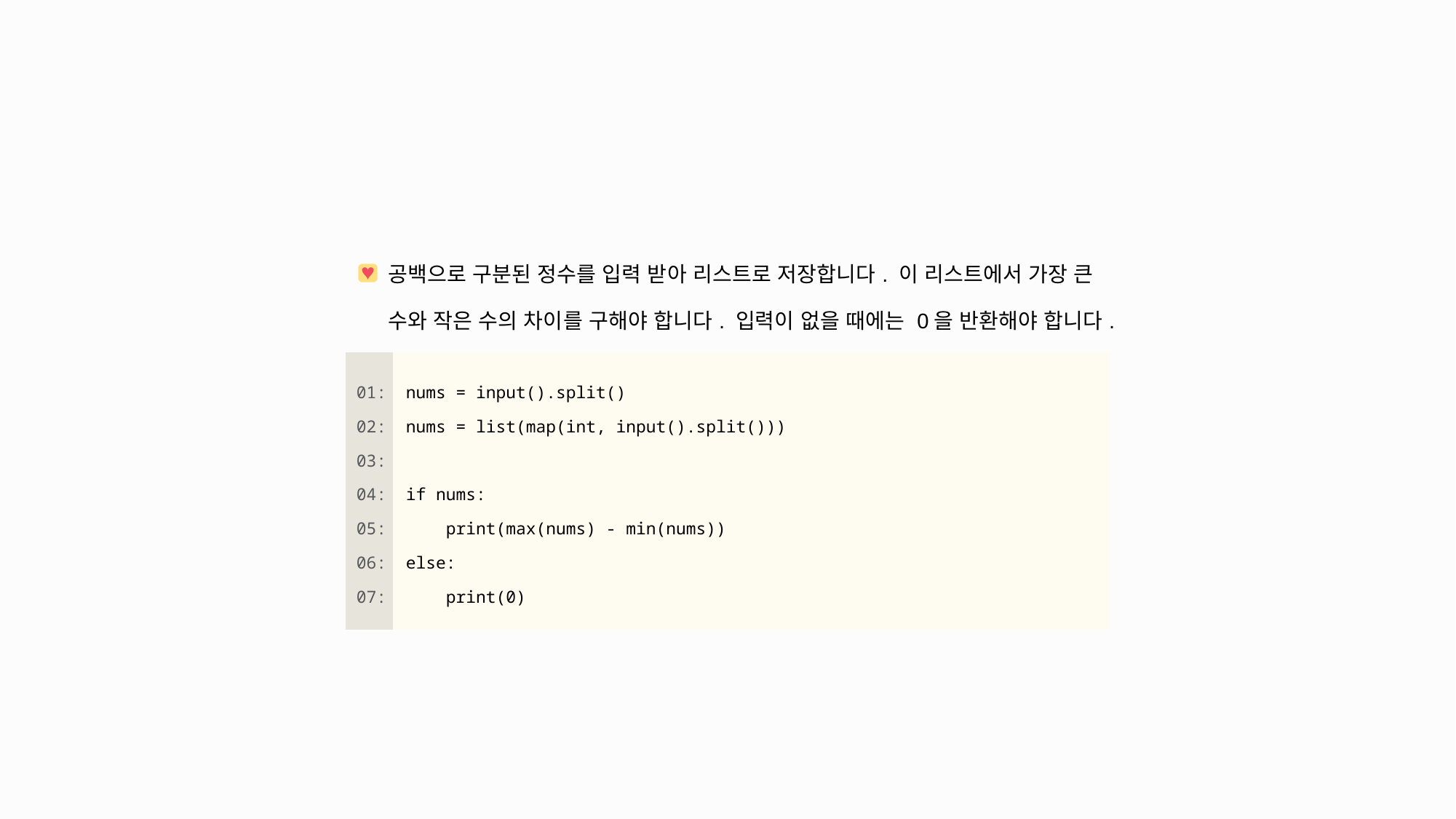

| 공백으로 구분된 정수를 입력 받아 리스트로 저장합니다. 이 리스트에서 가장 큰 수와 작은 수의 차이를 구해야 합니다. 입력이 없을 때에는 0을 반환해야 합니다. |  |
| --- | --- |
| 01: 02: 03: 04: 05: 06: 07: | nums = input().split() nums = list(map(int, input().split())) if nums: print(max(nums) - min(nums)) else: print(0) |